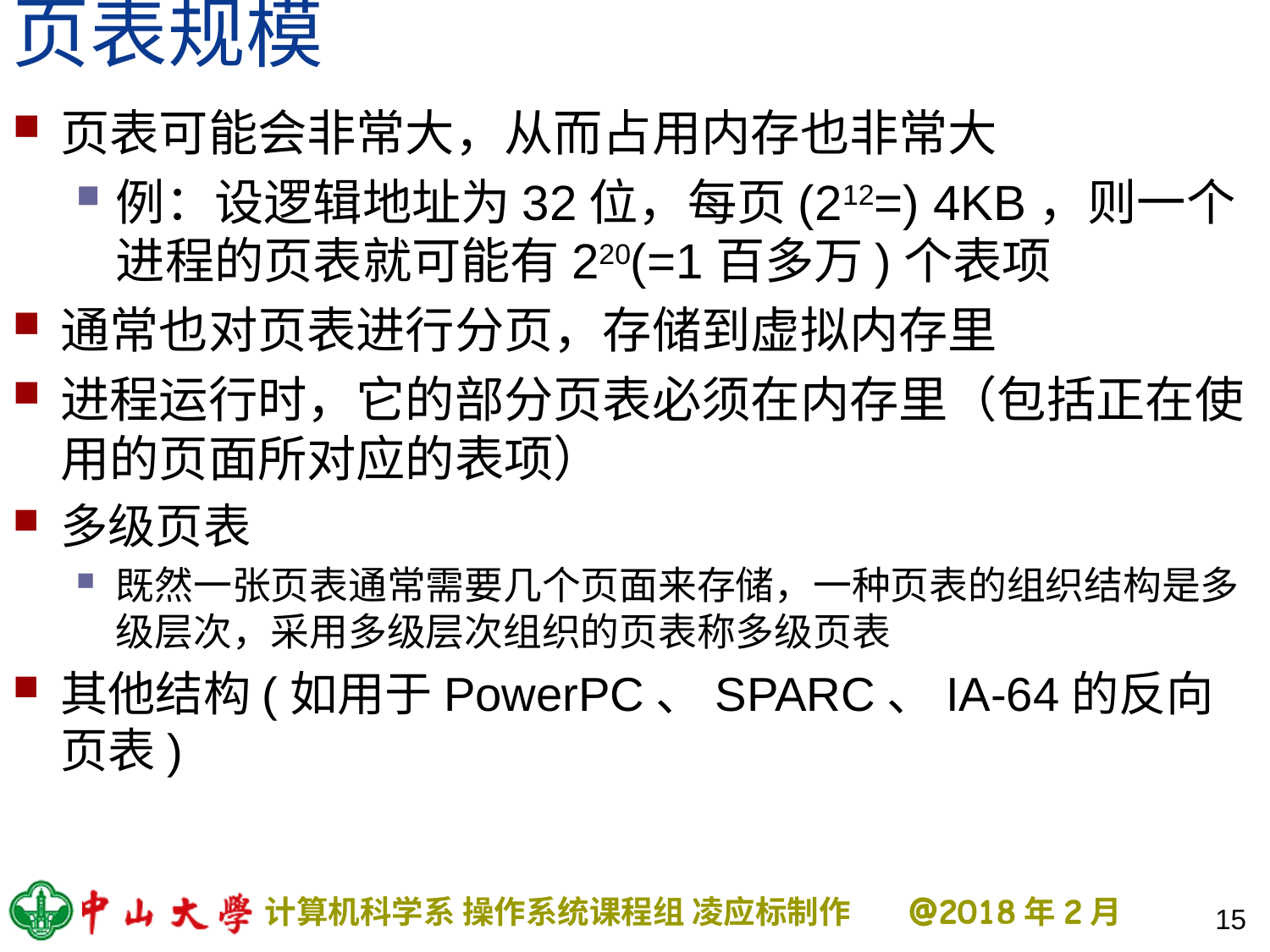

# 页表规模
页表可能会非常大，从而占用内存也非常大
例：设逻辑地址为32位，每页(212=) 4KB，则一个进程的页表就可能有220(=1百多万)个表项
通常也对页表进行分页，存储到虚拟内存里
进程运行时，它的部分页表必须在内存里（包括正在使用的页面所对应的表项）
多级页表
既然一张页表通常需要几个页面来存储，一种页表的组织结构是多级层次，采用多级层次组织的页表称多级页表
其他结构(如用于PowerPC、SPARC、IA-64的反向页表)
15